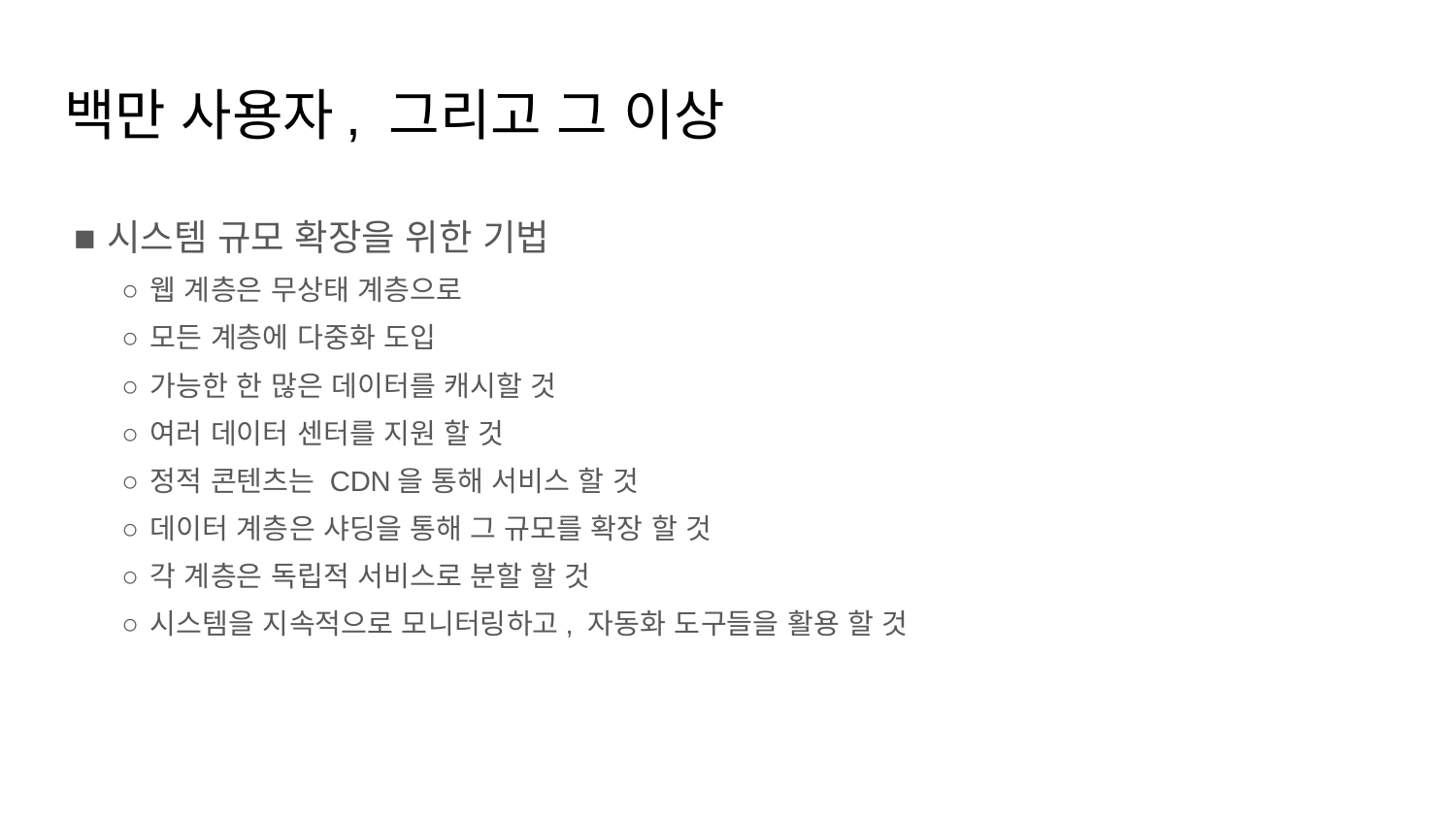

# 백만 사용자, 그리고 그 이상
시스템 규모 확장을 위한 기법
웹 계층은 무상태 계층으로
모든 계층에 다중화 도입
가능한 한 많은 데이터를 캐시할 것
여러 데이터 센터를 지원 할 것
정적 콘텐츠는 CDN을 통해 서비스 할 것
데이터 계층은 샤딩을 통해 그 규모를 확장 할 것
각 계층은 독립적 서비스로 분할 할 것
시스템을 지속적으로 모니터링하고, 자동화 도구들을 활용 할 것